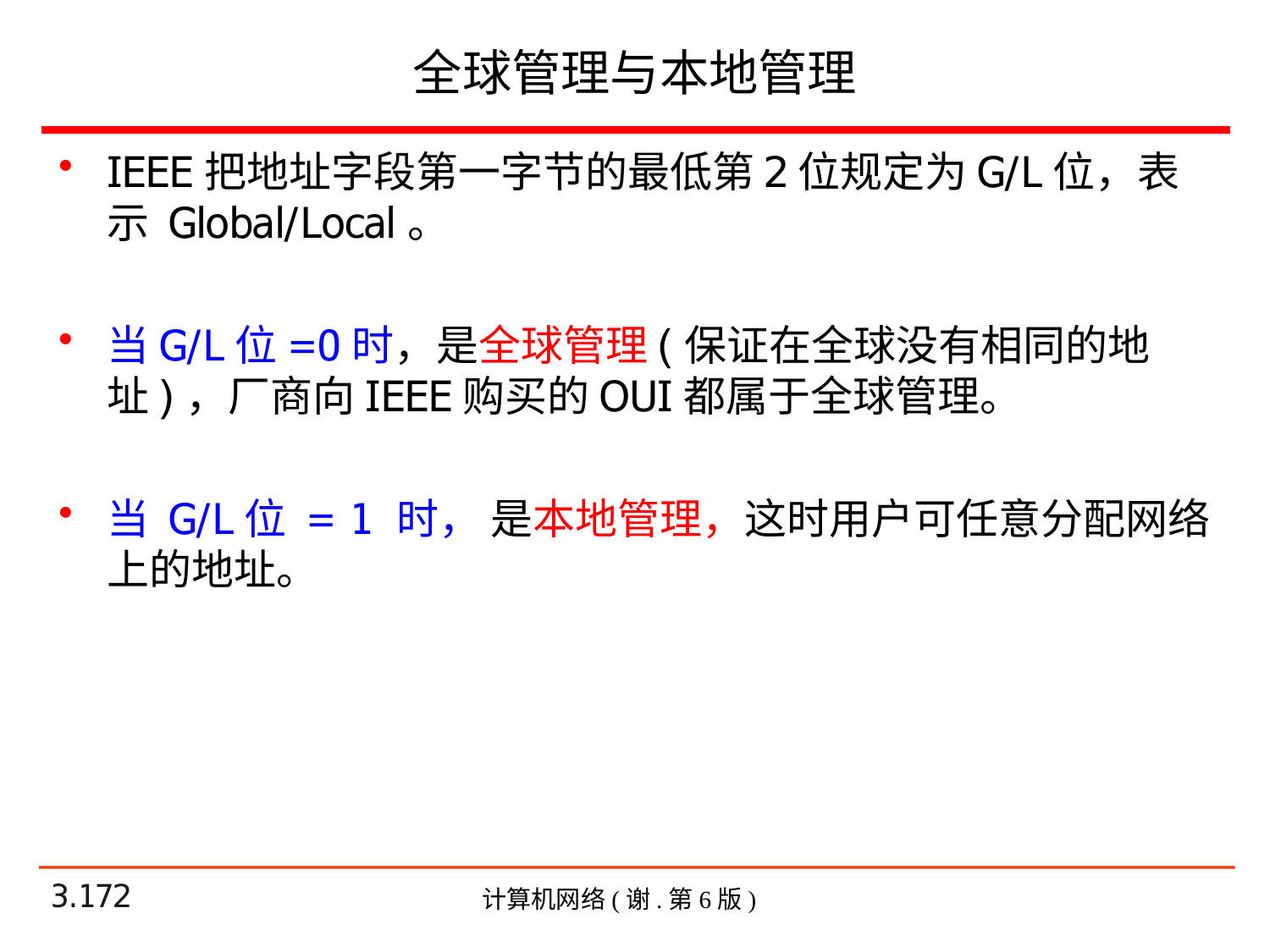

# 全球管理与本地管理
IEEE把地址字段第一字节的最低第2位规定为G/L位，表示 Global/Local。

当G/L位=0时，是全球管理(保证在全球没有相同的地址)，厂商向IEEE购买的OUI都属于全球管理。

当 G/L位 = 1 时， 是本地管理，这时用户可任意分配网络上的地址。